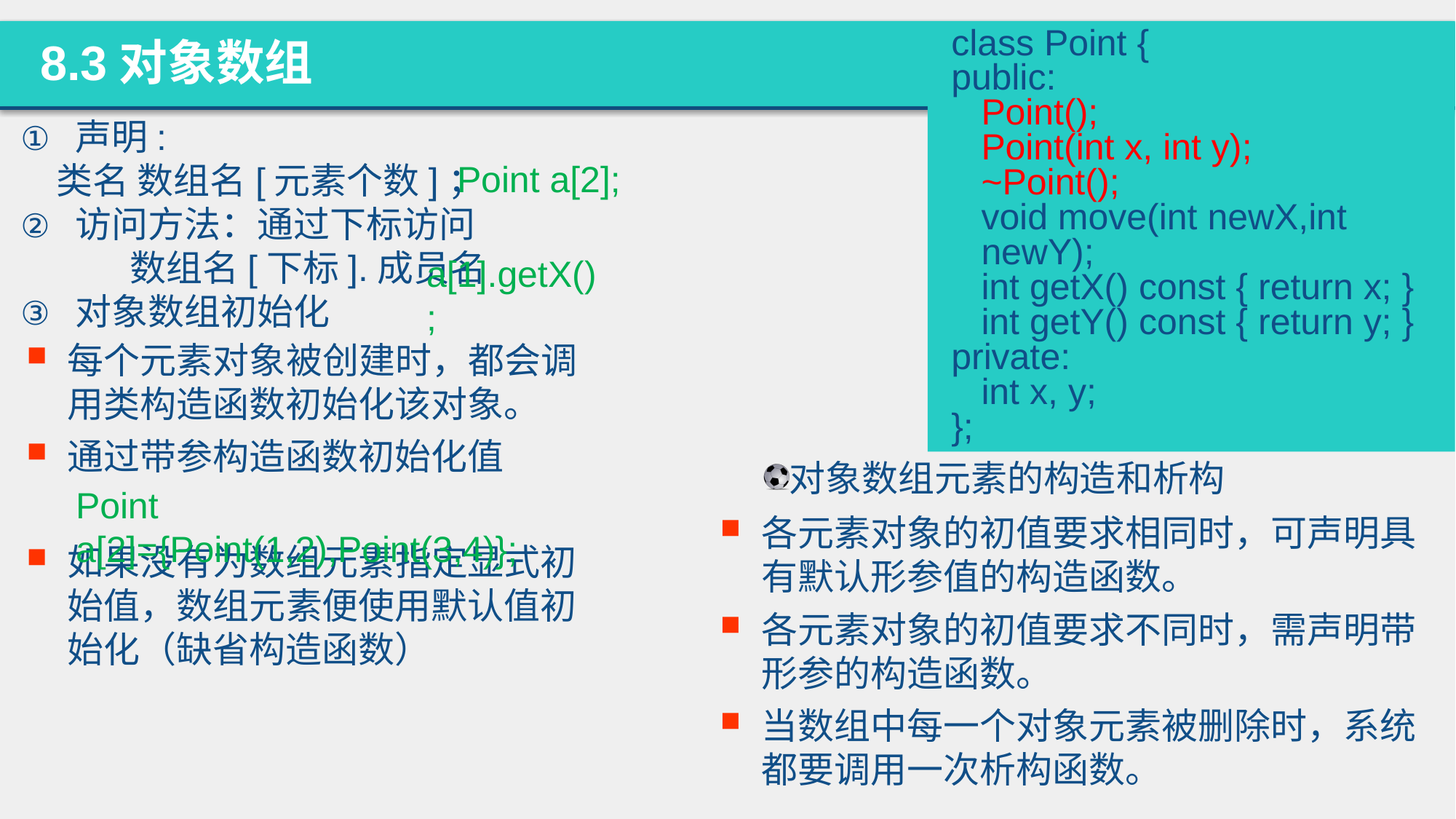

class Point {
public:
	Point();
	Point(int x, int y);
	~Point();
	void move(int newX,int newY);
	int getX() const { return x; }
	int getY() const { return y; }
private:
	int x, y;
};
8.3对象数组
声明:
类名 数组名[元素个数]；
访问方法：通过下标访问
	数组名[下标].成员名
对象数组初始化
Point a[2];
a[1].getX();
每个元素对象被创建时，都会调用类构造函数初始化该对象。
通过带参构造函数初始化值

如果没有为数组元素指定显式初始值，数组元素便使用默认值初始化（缺省构造函数）
对象数组元素的构造和析构
Point a[2]={Point(1,2),Point(3,4)};
各元素对象的初值要求相同时，可声明具有默认形参值的构造函数。
各元素对象的初值要求不同时，需声明带形参的构造函数。
当数组中每一个对象元素被删除时，系统都要调用一次析构函数。